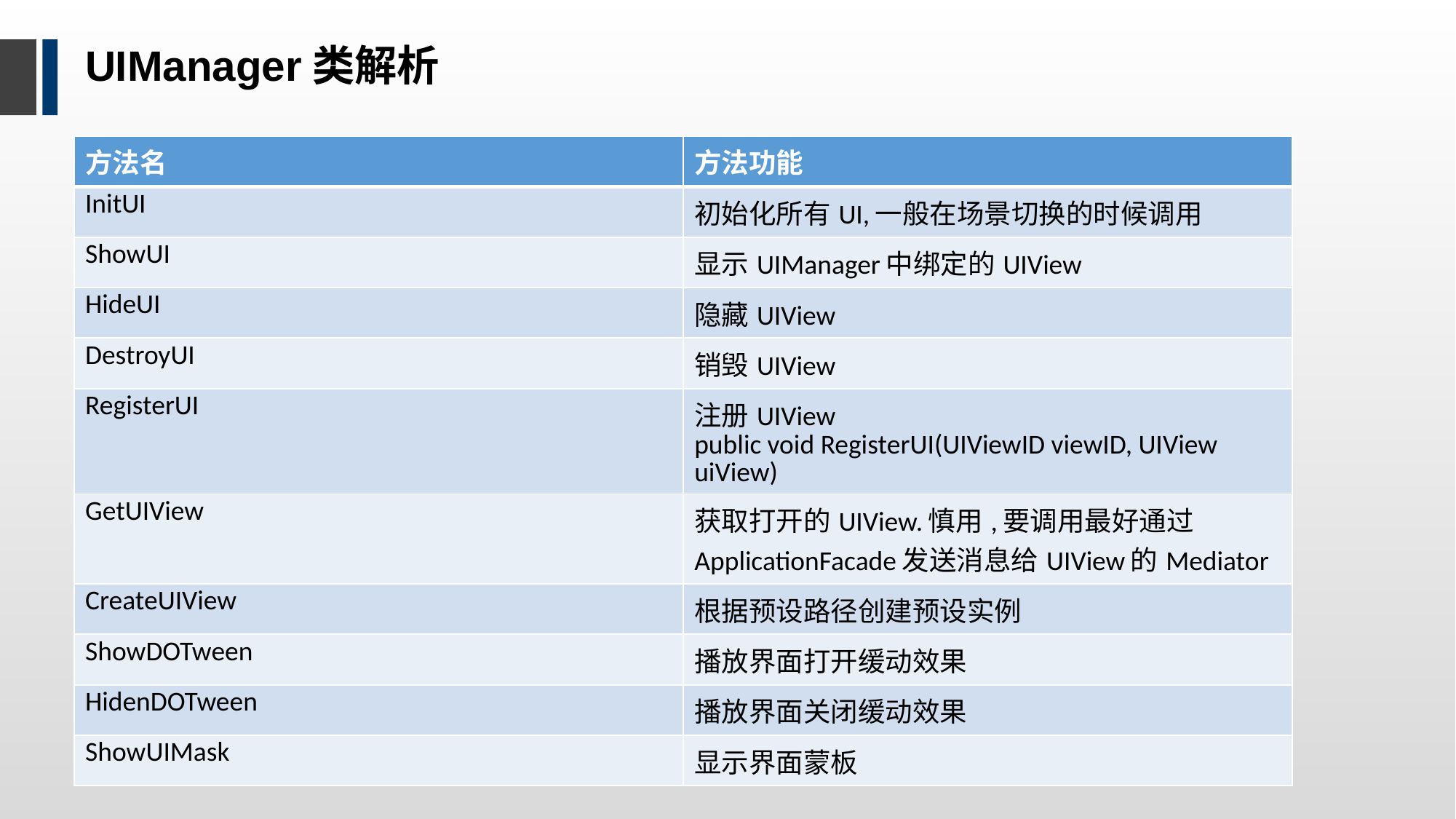

UIManager类解析

| 方法名 | 方法功能 |
| --- | --- |
| InitUI | 初始化所有UI,一般在场景切换的时候调用 |
| ShowUI | 显示UIManager中绑定的UIView |
| HideUI | 隐藏UIView |
| DestroyUI | 销毁UIView |
| RegisterUI | 注册UIView public void RegisterUI(UIViewID viewID, UIView uiView) |
| GetUIView | 获取打开的UIView.慎用,要调用最好通过ApplicationFacade发送消息给UIView的Mediator |
| CreateUIView | 根据预设路径创建预设实例 |
| ShowDOTween | 播放界面打开缓动效果 |
| HidenDOTween | 播放界面关闭缓动效果 |
| ShowUIMask | 显示界面蒙板 |